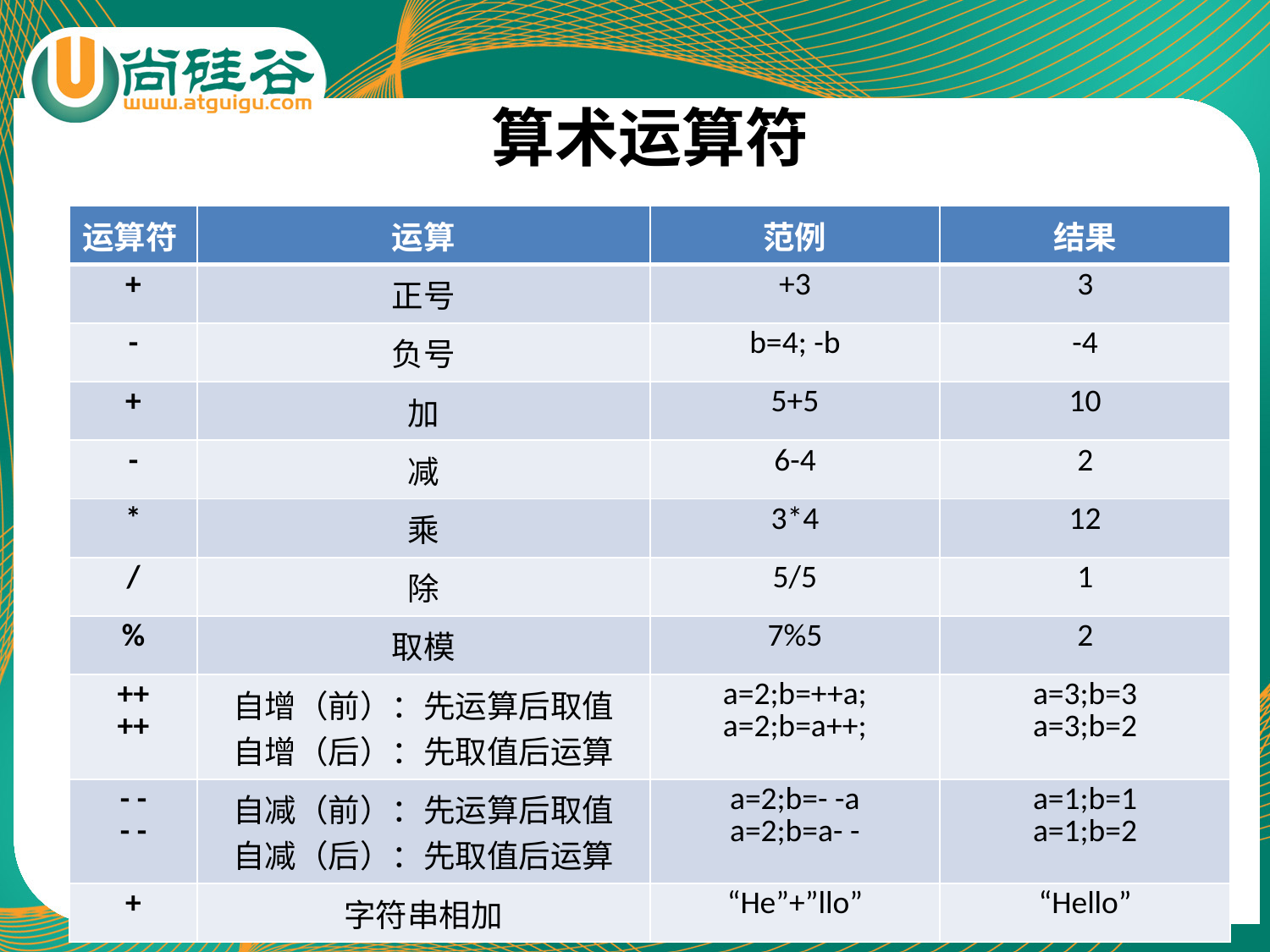

# 算术运算符
| 运算符 | 运算 | 范例 | 结果 |
| --- | --- | --- | --- |
| + | 正号 | +3 | 3 |
| - | 负号 | b=4; -b | -4 |
| + | 加 | 5+5 | 10 |
| - | 减 | 6-4 | 2 |
| \* | 乘 | 3\*4 | 12 |
| / | 除 | 5/5 | 1 |
| % | 取模 | 7%5 | 2 |
| ++ ++ | 自增（前）：先运算后取值 自增（后）：先取值后运算 | a=2;b=++a; a=2;b=a++; | a=3;b=3 a=3;b=2 |
| - - - - | 自减（前）：先运算后取值 自减（后）：先取值后运算 | a=2;b=- -a a=2;b=a- - | a=1;b=1 a=1;b=2 |
| + | 字符串相加 | “He”+”llo” | “Hello” |